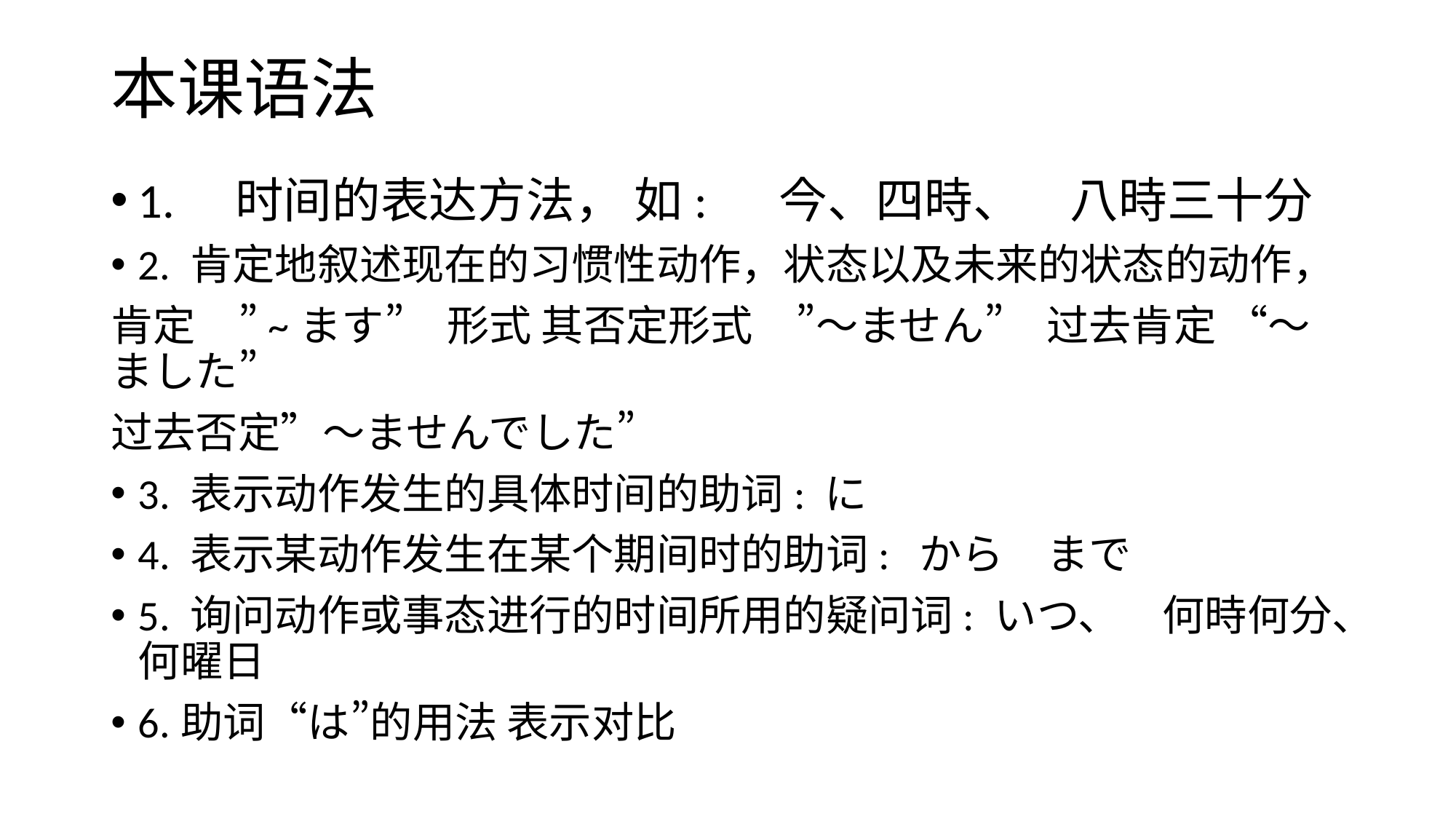

# 本课语法
1.　时间的表达方法， 如: 　今、四時、　八時三十分
2. 肯定地叙述现在的习惯性动作，状态以及未来的状态的动作，
肯定　”~ます”　形式 其否定形式　”～ません”　过去肯定 “～ました”
过去否定”～ませんでした”
3. 表示动作发生的具体时间的助词: に
4. 表示某动作发生在某个期间时的助词:  から　まで
5. 询问动作或事态进行的时间所用的疑问词: いつ、　何時何分、何曜日
6.助词“は”的用法 表示对比